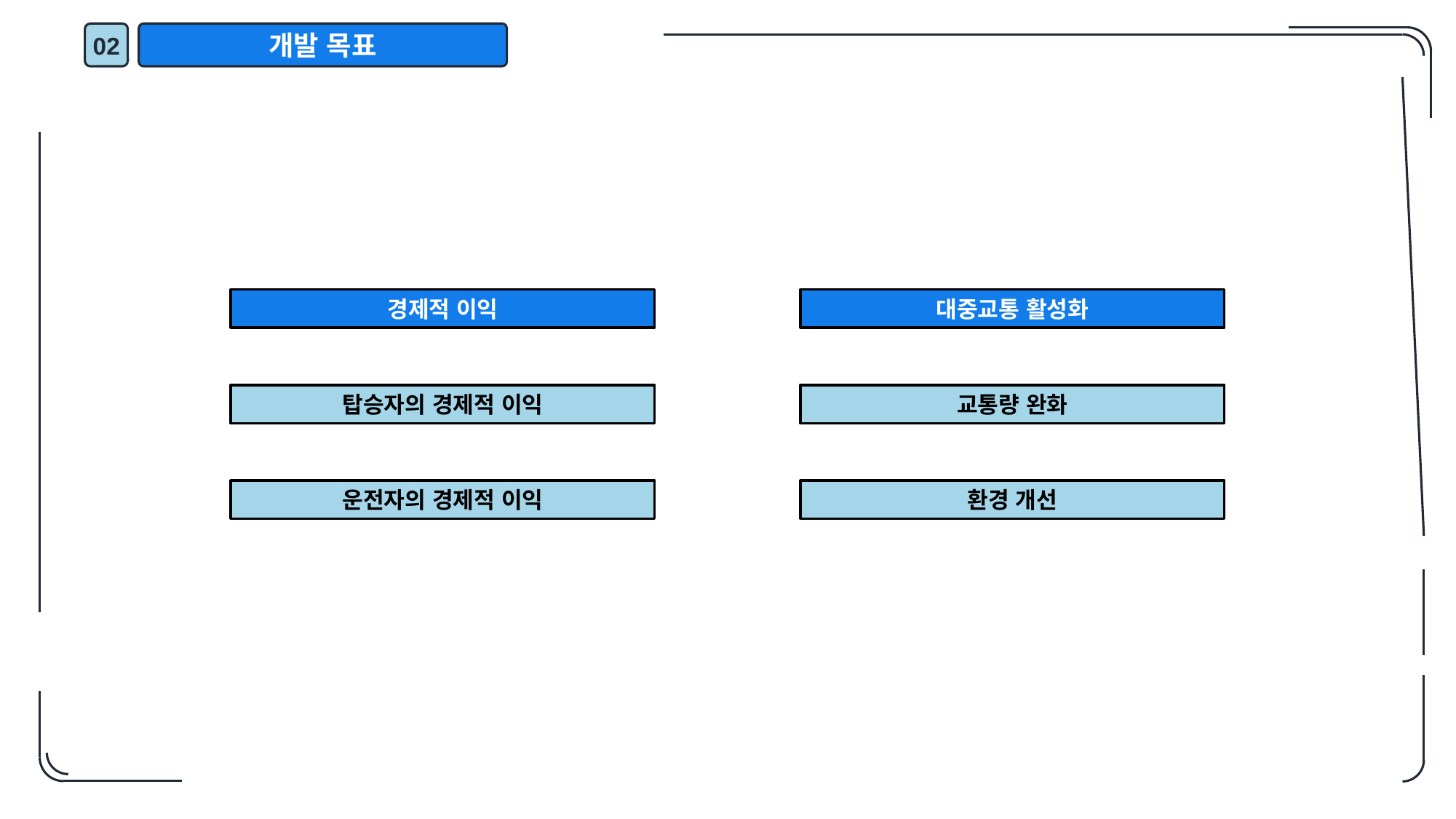

02
개발 목표

경제적 이익
대중교통 활성화
탑승자의 경제적 이익
교통량 완화
운전자의 경제적 이익
환경 개선